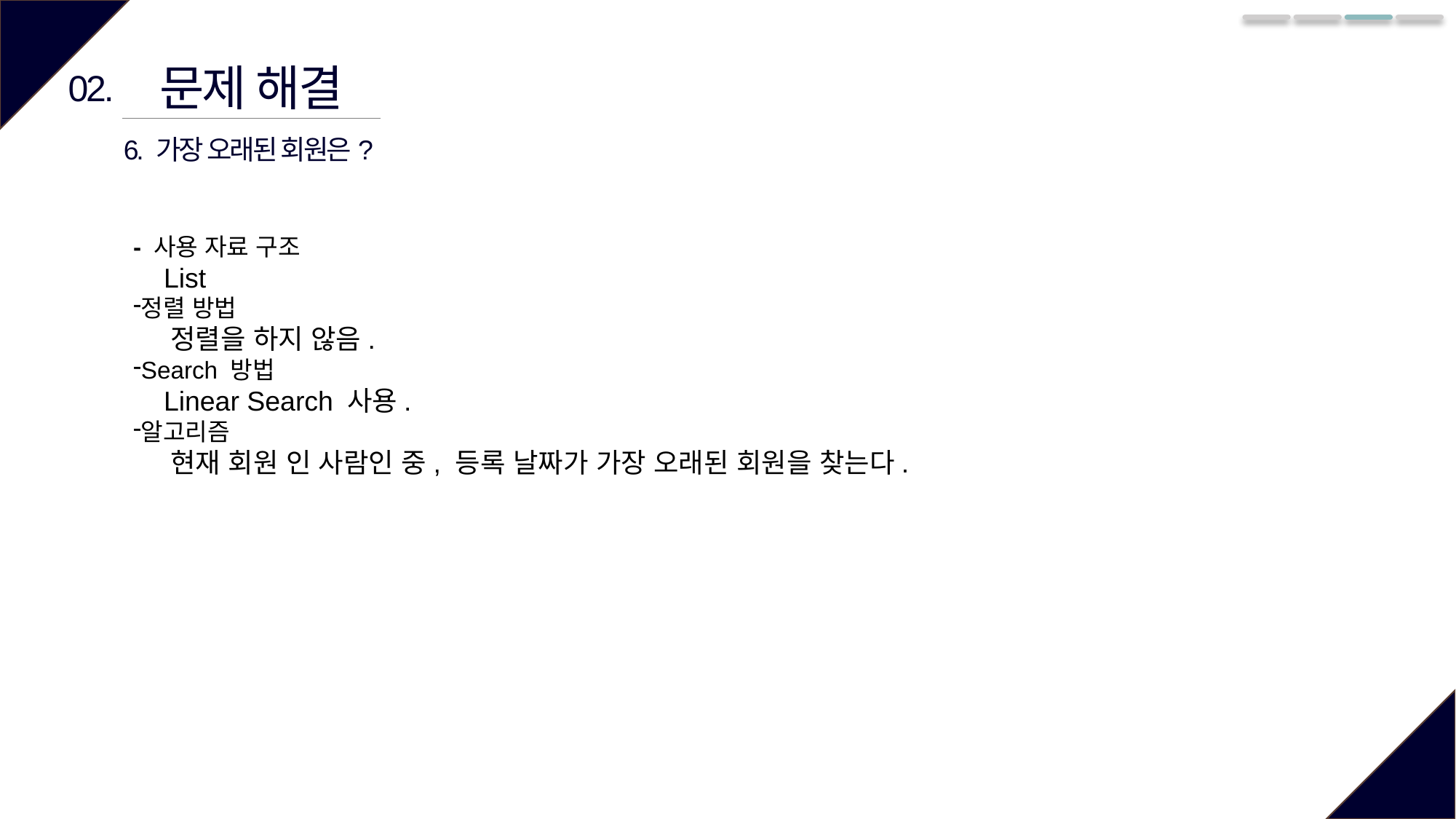

문제 해결
02.
6. 가장 오래된 회원은?
- 사용 자료 구조
    List
정렬 방법
    정렬을 하지 않음.
Search 방법
    Linear Search 사용.
알고리즘
    현재 회원 인 사람인 중, 등록 날짜가 가장 오래된 회원을 찾는다.